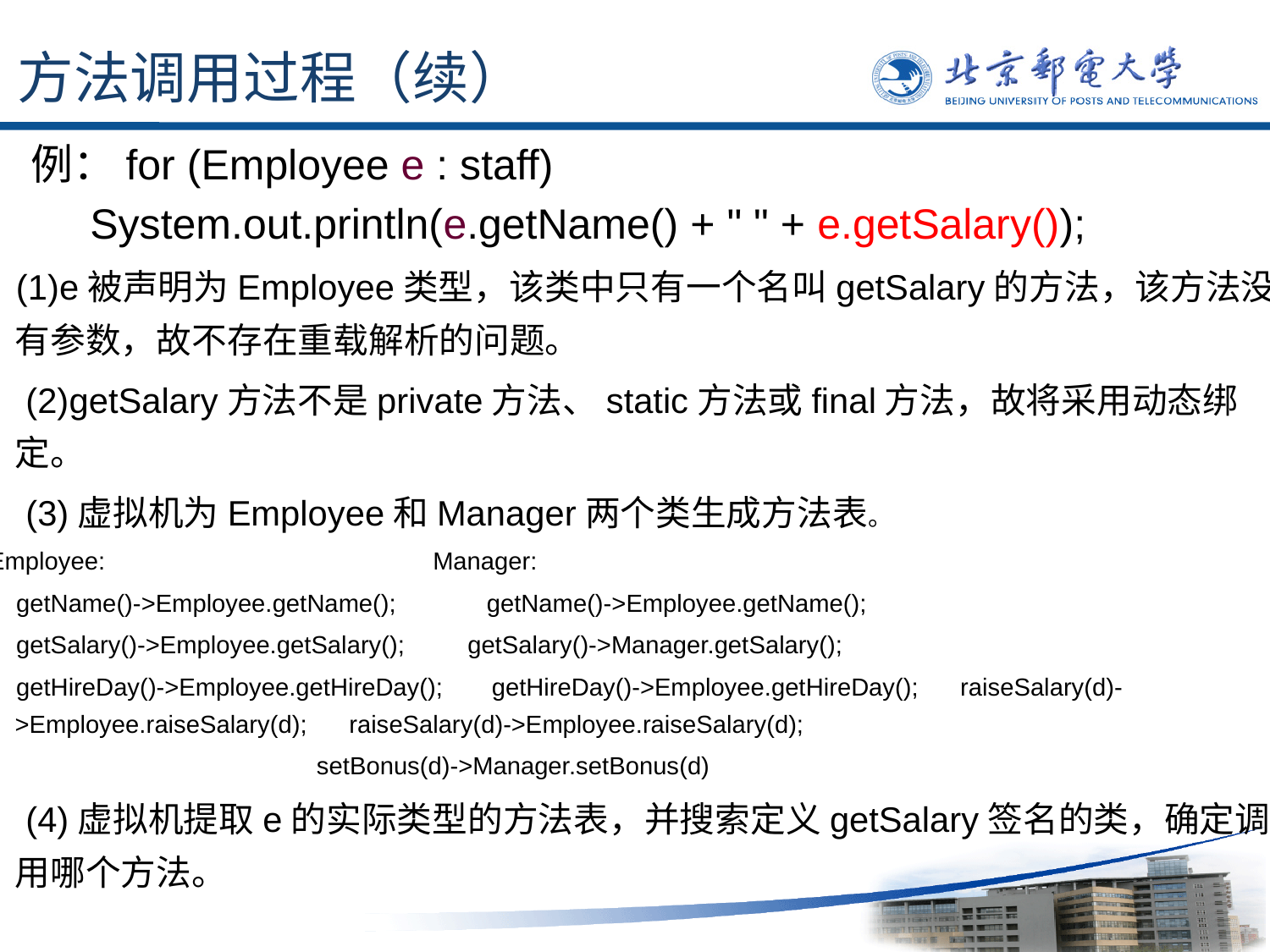

# 方法调用过程（续）
例：for (Employee e : staff)
     System.out.println(e.getName() + " " + e.getSalary());
     (1)e被声明为Employee类型，该类中只有一个名叫getSalary的方法，该方法没有参数，故不存在重载解析的问题。
      (2)getSalary方法不是private方法、static方法或final方法，故将采用动态绑定。
      (3)虚拟机为Employee和Manager两个类生成方法表。
   Employee:                                               Manager:
       getName()->Employee.getName();             getName()->Employee.getName();
       getSalary()->Employee.getSalary();         getSalary()->Manager.getSalary();
       getHireDay()->Employee.getHireDay();       getHireDay()->Employee.getHireDay();      raiseSalary(d)->Employee.raiseSalary(d);      raiseSalary(d)->Employee.raiseSalary(d);
                                                  setBonus(d)->Manager.setBonus(d)
      (4)虚拟机提取e的实际类型的方法表，并搜索定义getSalary签名的类，确定调用哪个方法。